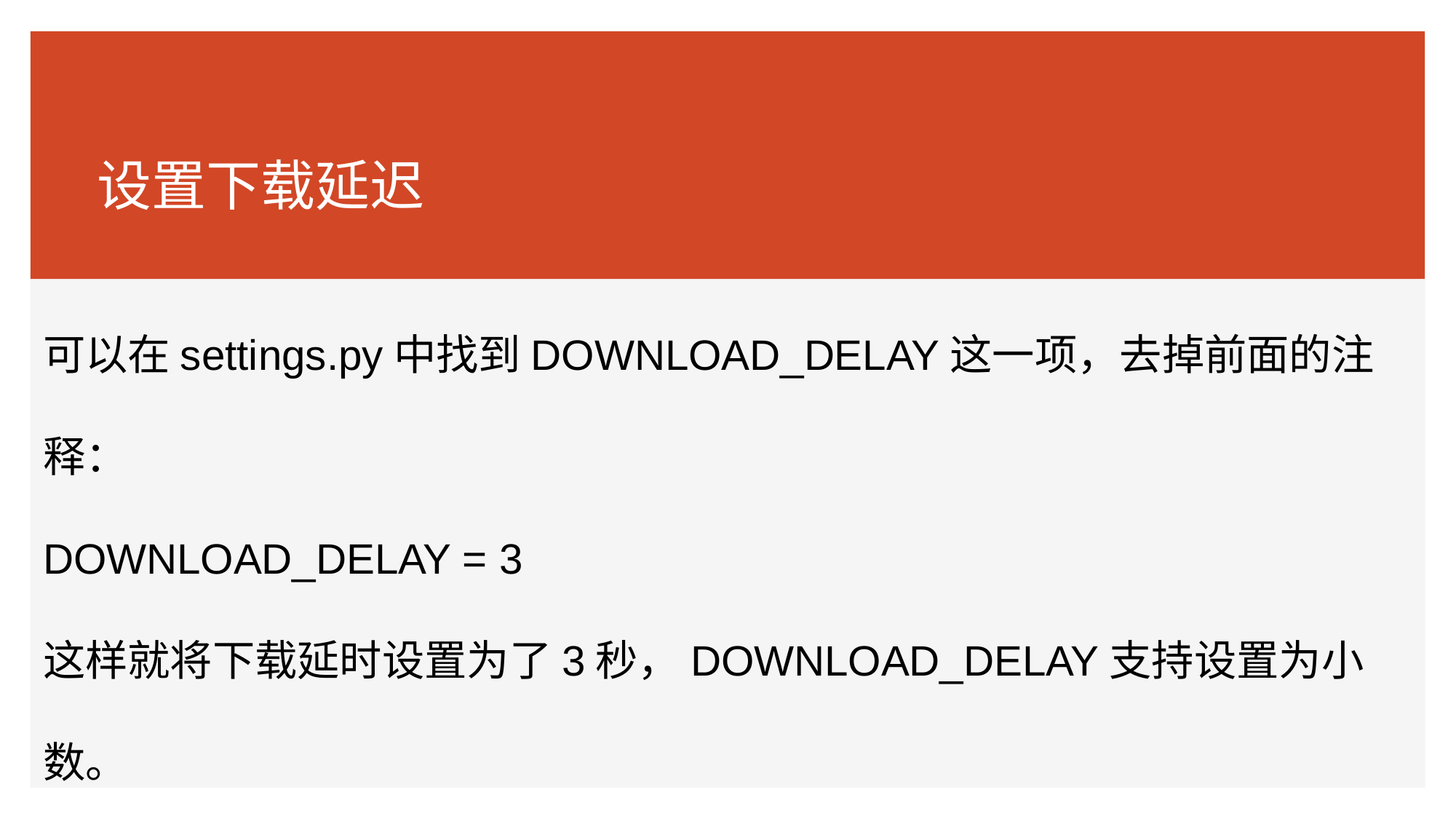

# 设置下载延迟
可以在settings.py中找到DOWNLOAD_DELAY这一项，去掉前面的注释：
DOWNLOAD_DELAY = 3
这样就将下载延时设置为了3秒，DOWNLOAD_DELAY支持设置为小数。